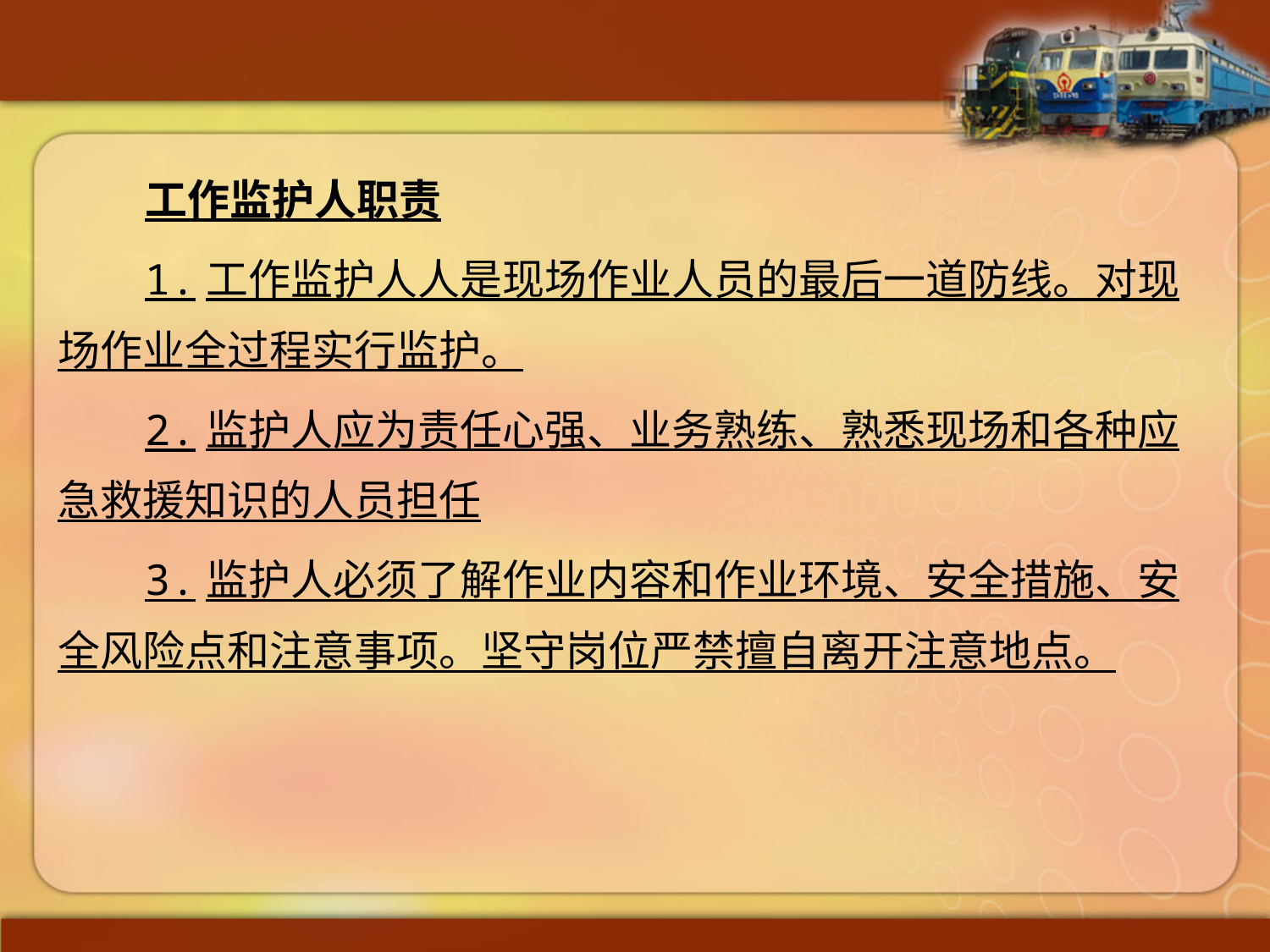

#
工作监护人职责
1.工作监护人人是现场作业人员的最后一道防线。对现场作业全过程实行监护。
2.监护人应为责任心强、业务熟练、熟悉现场和各种应急救援知识的人员担任
3.监护人必须了解作业内容和作业环境、安全措施、安全风险点和注意事项。坚守岗位严禁擅自离开注意地点。